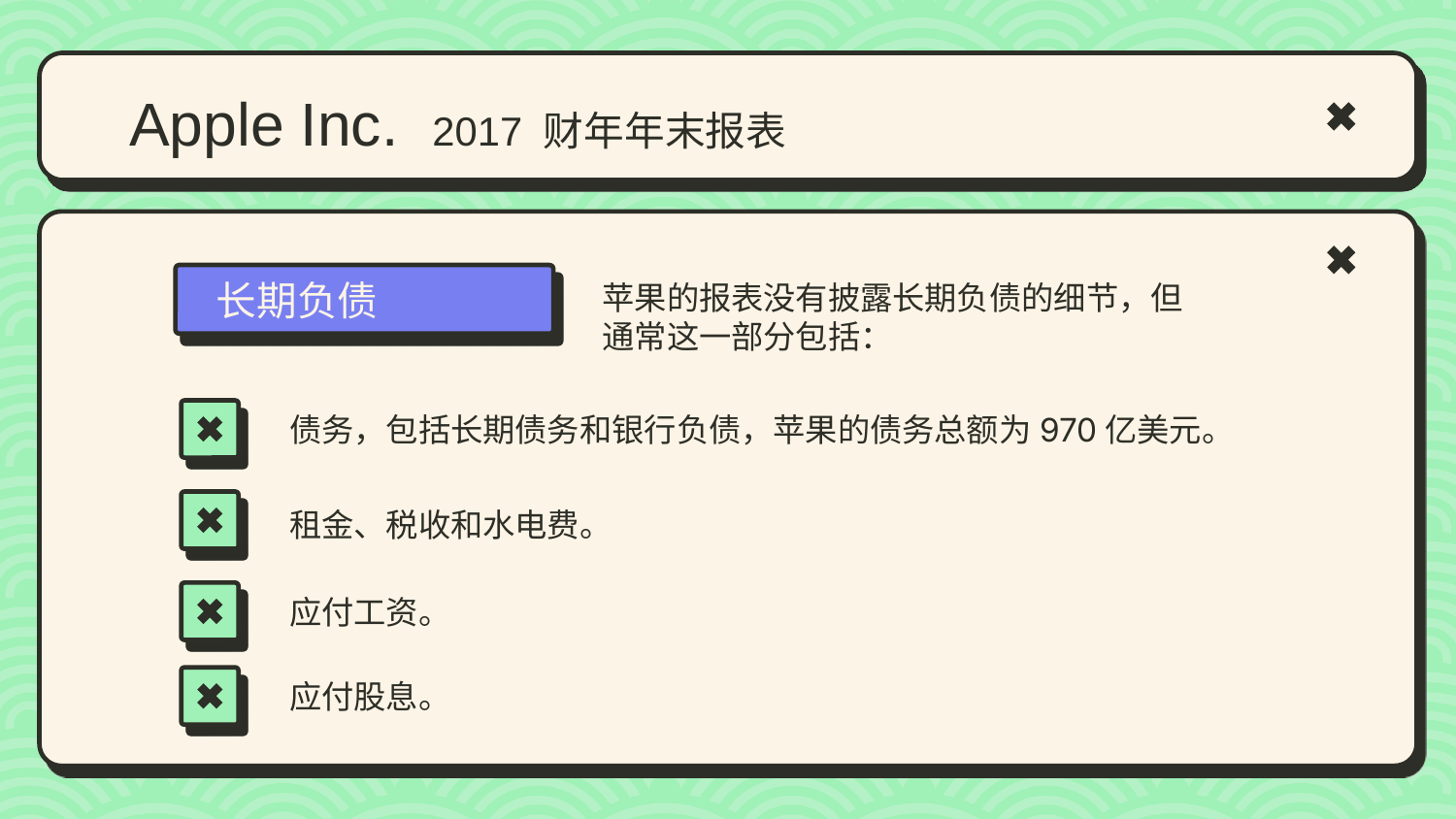

# Apple Inc.  2017 财年年末报表

长期负债
PROJECT 02
苹果的报表没有披露长期负债的细节，但通常这一部分包括：
债务，包括长期债务和银行负债，苹果的债务总额为970亿美元。﻿﻿

租金、税收和水电费。

应付工资。

应付股息。